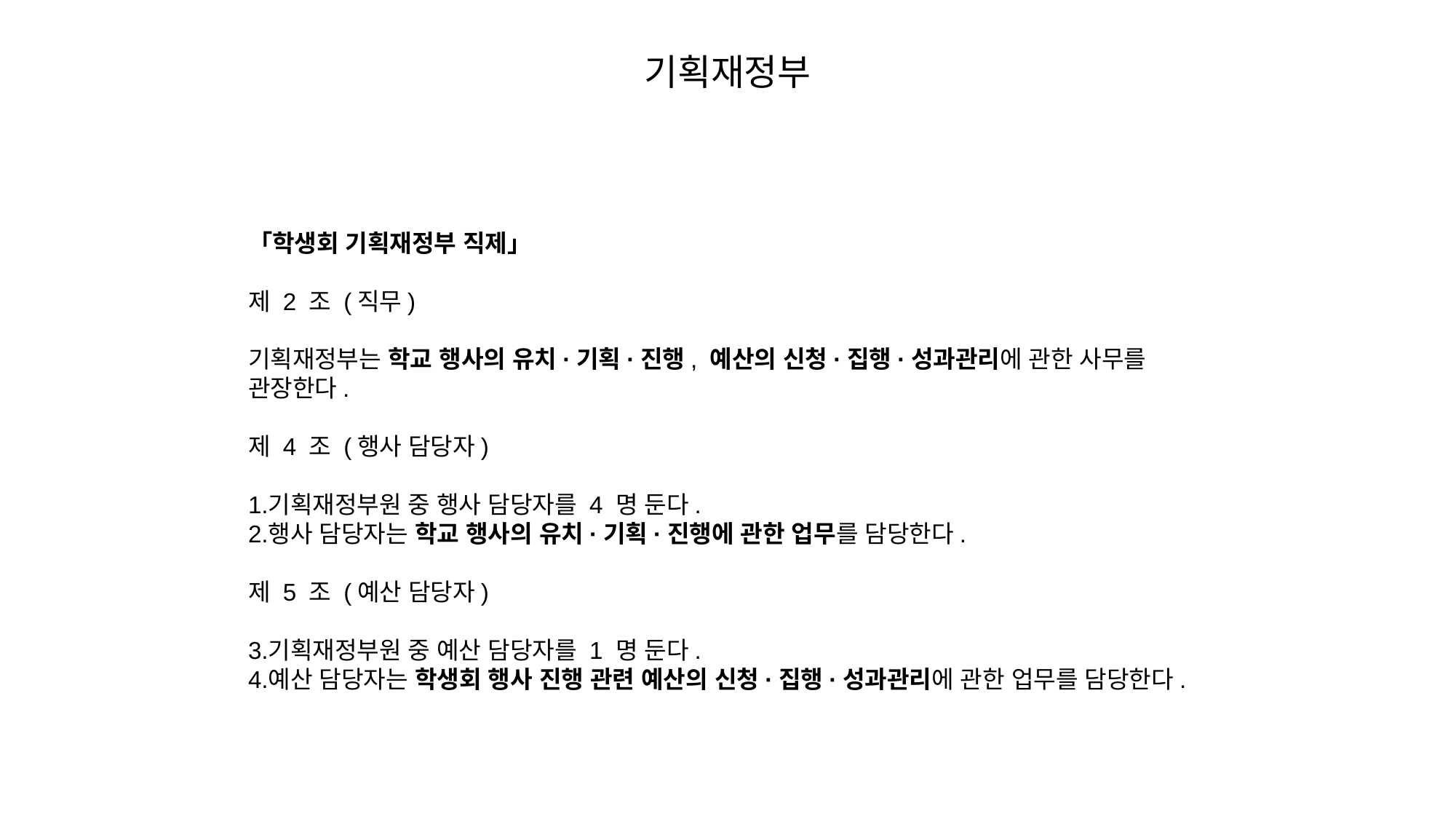

기획재정부
「학생회 기획재정부 직제」

제 2 조 (직무)

기획재정부는 학교 행사의 유치·기획·진행, 예산의 신청·집행·성과관리에 관한 사무를 관장한다.

제 4 조 (행사 담당자)

기획재정부원 중 행사 담당자를 4 명 둔다.
행사 담당자는 학교 행사의 유치·기획·진행에 관한 업무를 담당한다.

제 5 조 (예산 담당자)

기획재정부원 중 예산 담당자를 1 명 둔다.
예산 담당자는 학생회 행사 진행 관련 예산의 신청·집행·성과관리에 관한 업무를 담당한다.